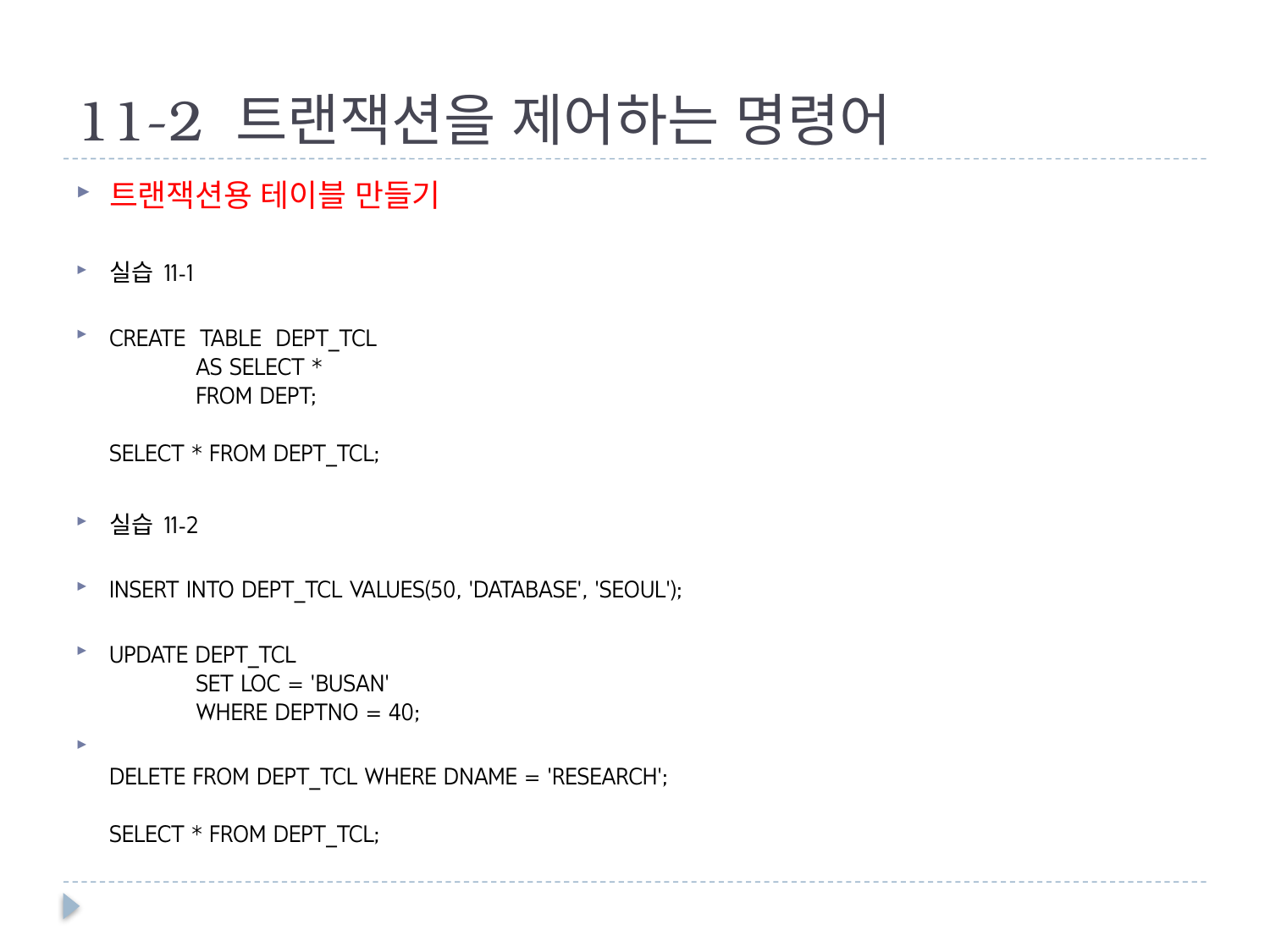

# 11-2 트랜잭션을 제어하는 명령어
트랜잭션용 테이블 만들기
실습 11-1
CREATE  TABLE  DEPT_TCL
	AS SELECT *
		FROM DEPT;
SELECT * FROM DEPT_TCL;

실습 11-2
INSERT INTO DEPT_TCL VALUES(50, 'DATABASE', 'SEOUL');
UPDATE DEPT_TCL
	SET LOC = 'BUSAN'
	WHERE DEPTNO = 40;
DELETE FROM DEPT_TCL WHERE DNAME = 'RESEARCH';
SELECT * FROM DEPT_TCL;